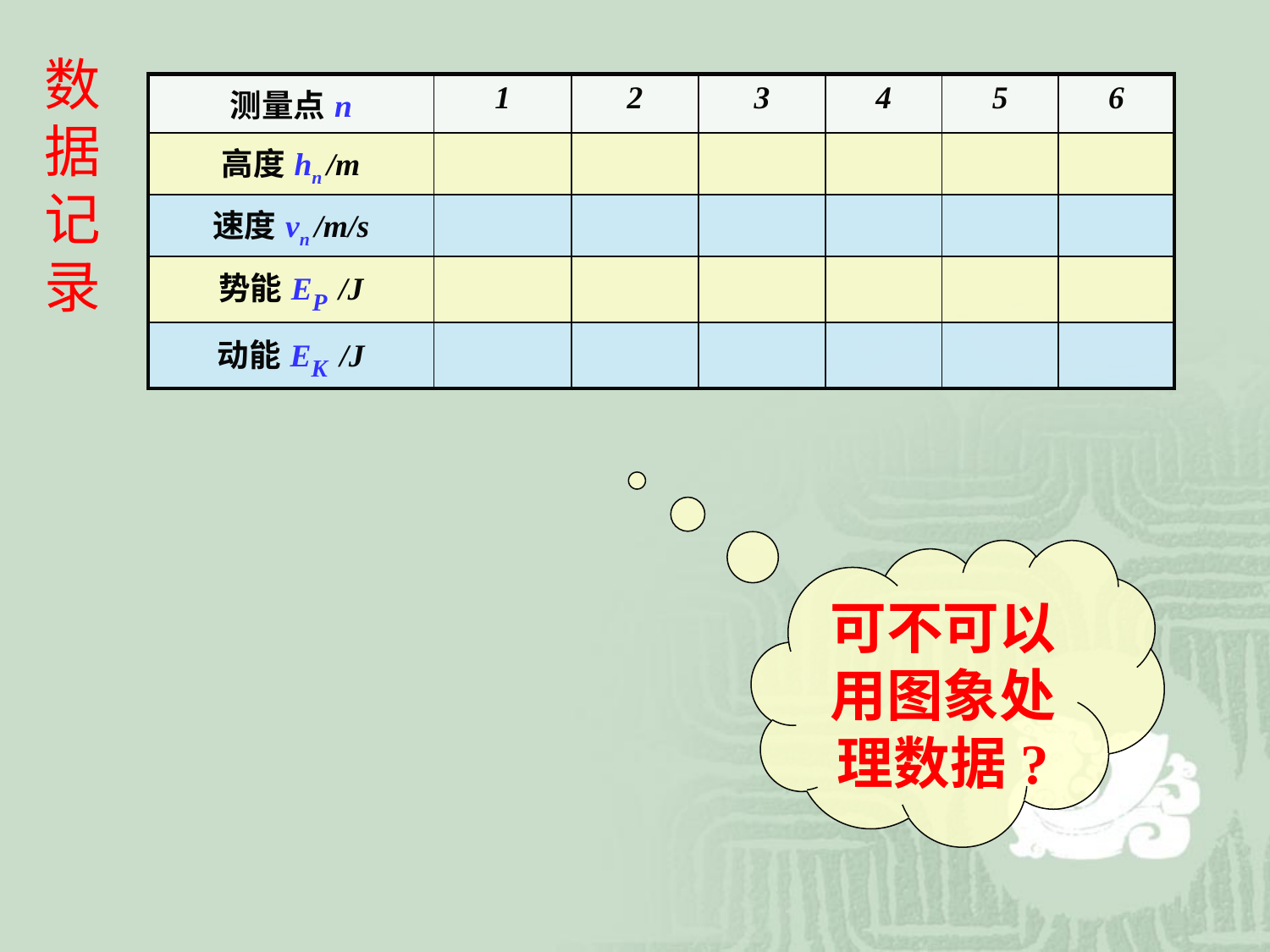

数据记录
| 测量点n | 1 | 2 | 3 | 4 | 5 | 6 |
| --- | --- | --- | --- | --- | --- | --- |
| 高度hn /m |  |  |  |  |  |  |
| 速度vn /m/s |  |  |  |  |  |  |
| 势能EP /J |  |  |  |  |  |  |
| 动能EK /J |  |  |  |  |  |  |
可不可以用图象处理数据?